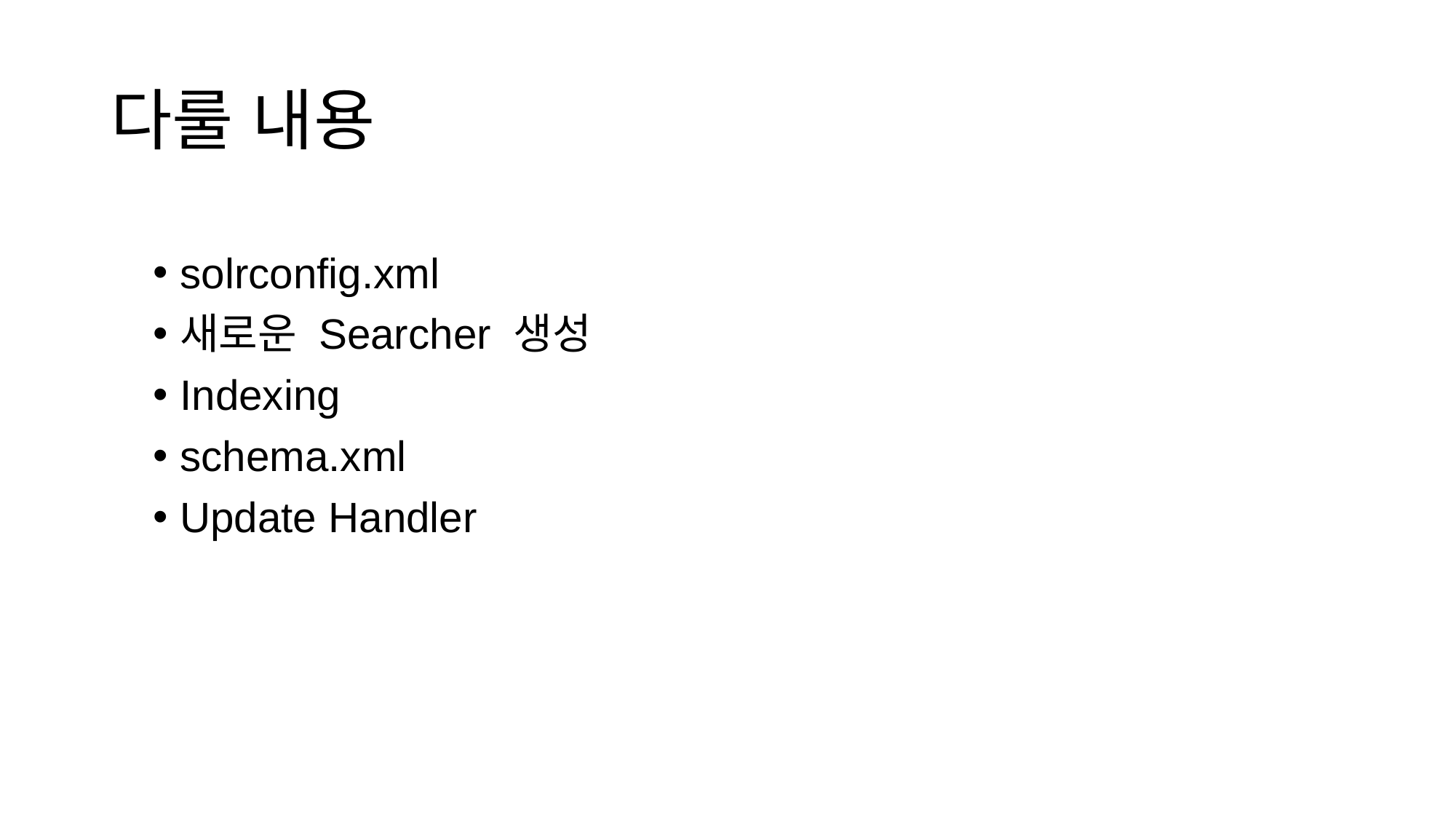

# 다룰 내용
solrconfig.xml
새로운 Searcher 생성
Indexing
schema.xml
Update Handler